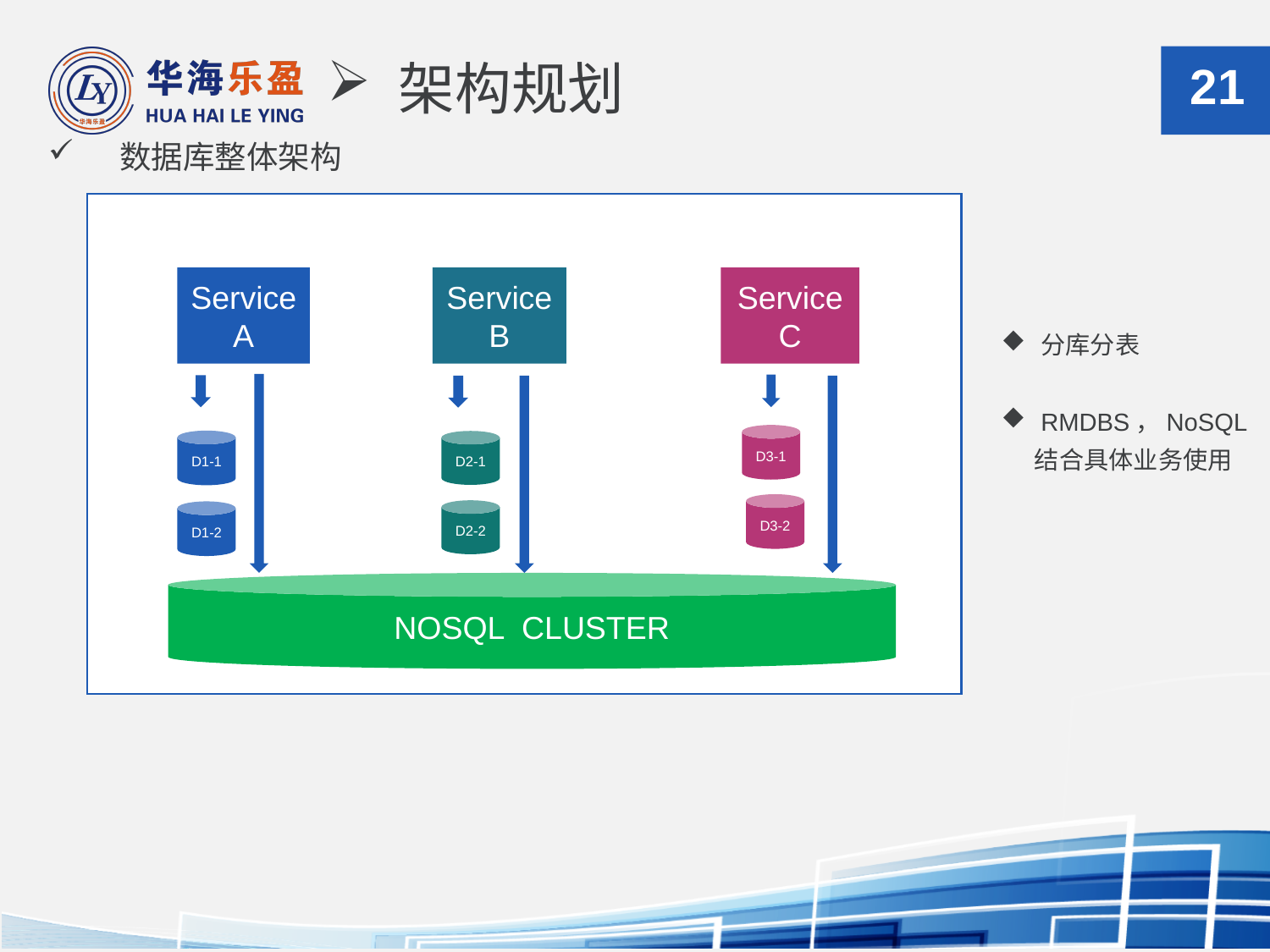

架构规划
21
# 数据库整体架构

Service B
Service C
Service A
分库分表

RMDBS，NoSQL
     结合具体业务使用

D3-1
D1-1
D2-1
D3-2
D2-2
D1-2
NOSQL  CLUSTER